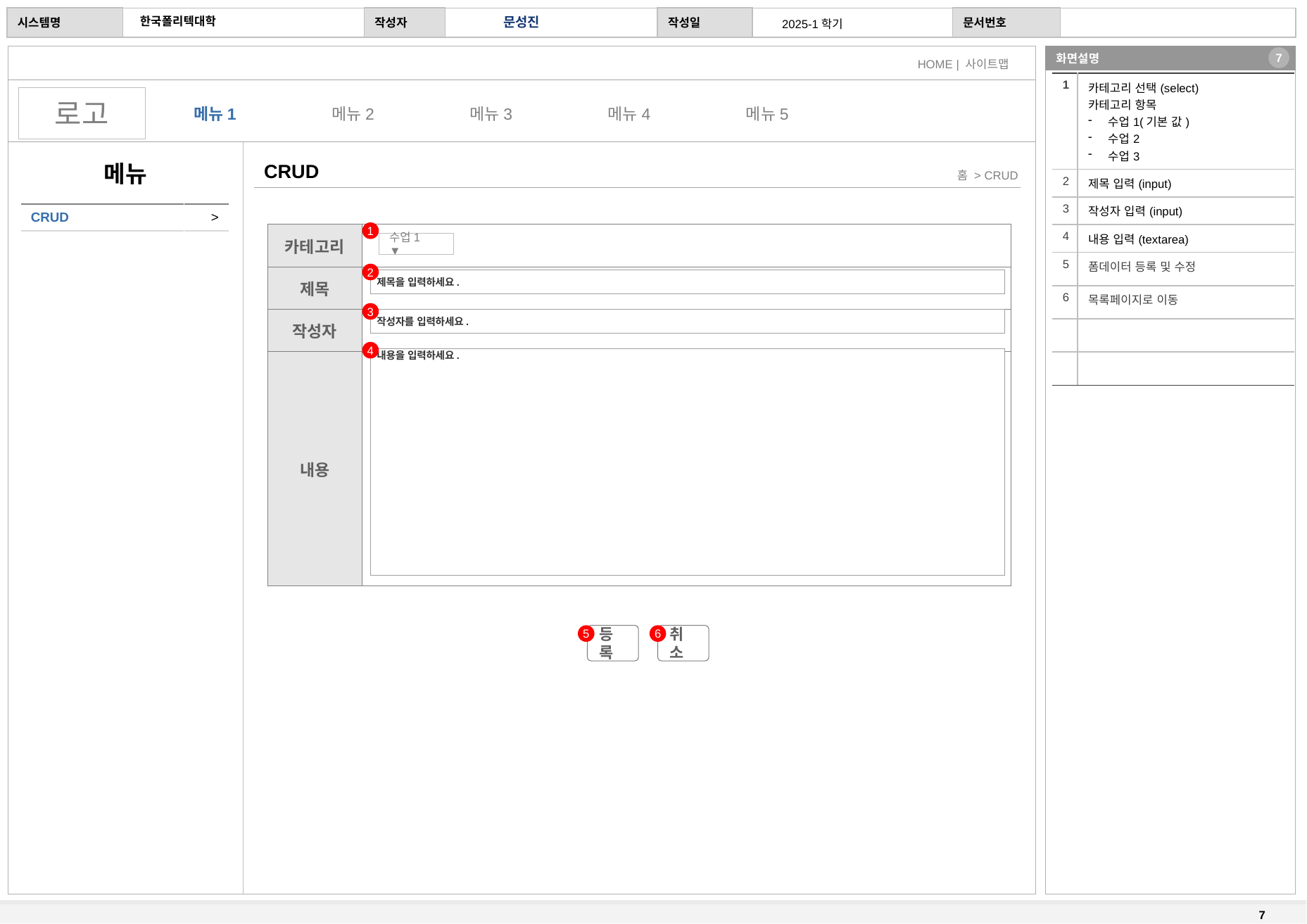

| 1 | 카테고리 선택(select) 카테고리 항목 수업1(기본 값) 수업2 수업3 |
| --- | --- |
| 2 | 제목 입력(input) |
| 3 | 작성자 입력(input) |
| 4 | 내용 입력(textarea) |
| 5 | 폼데이터 등록 및 수정 |
| 6 | 목록페이지로 이동 |
|  |  |
|  |  |
1
| 카테고리 |  |
| --- | --- |
| 제목 |  |
| 작성자 |  |
| 내용 |  |
수업1    ▼
2
제목을 입력하세요.
3
작성자를 입력하세요.
4
내용을 입력하세요.
5
등록
6
취소